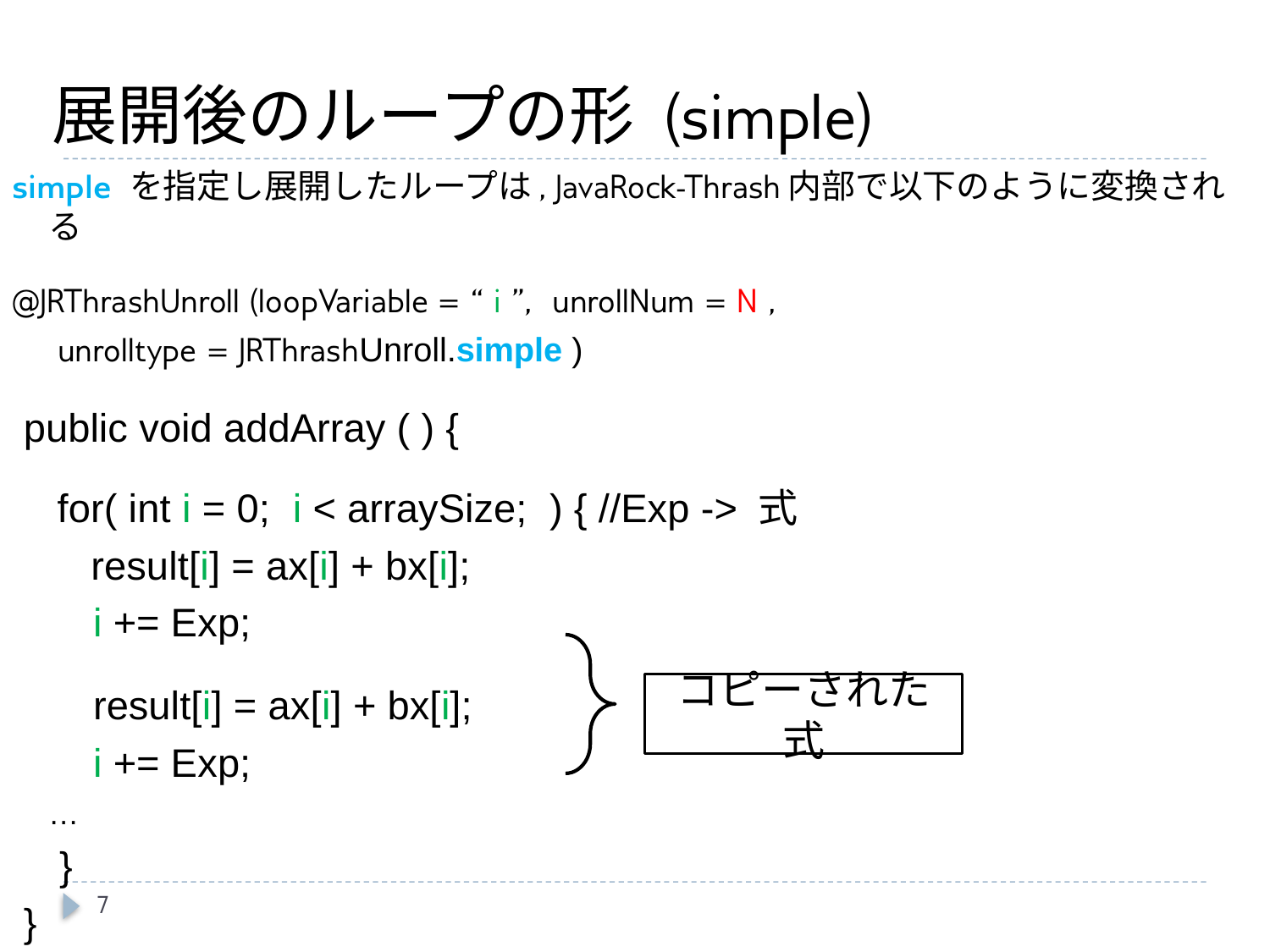

# 展開後のループの形 (simple)
simple を指定し展開したループは, JavaRock-Thrash内部で以下のように変換される

@JRThrashUnroll (loopVariable = “ i ”,  unrollNum = N ,
			 unrolltype = JRThrashUnroll.simple )

 public void addArray ( ) {

    for( int i = 0;  i < arraySize;  ) { //Exp -> 式
       result[i] = ax[i] + bx[i];
	    i += Exp;

	    result[i] = ax[i] + bx[i];
	    i += Exp;
				…
	 }
 }

コピーされた式
7